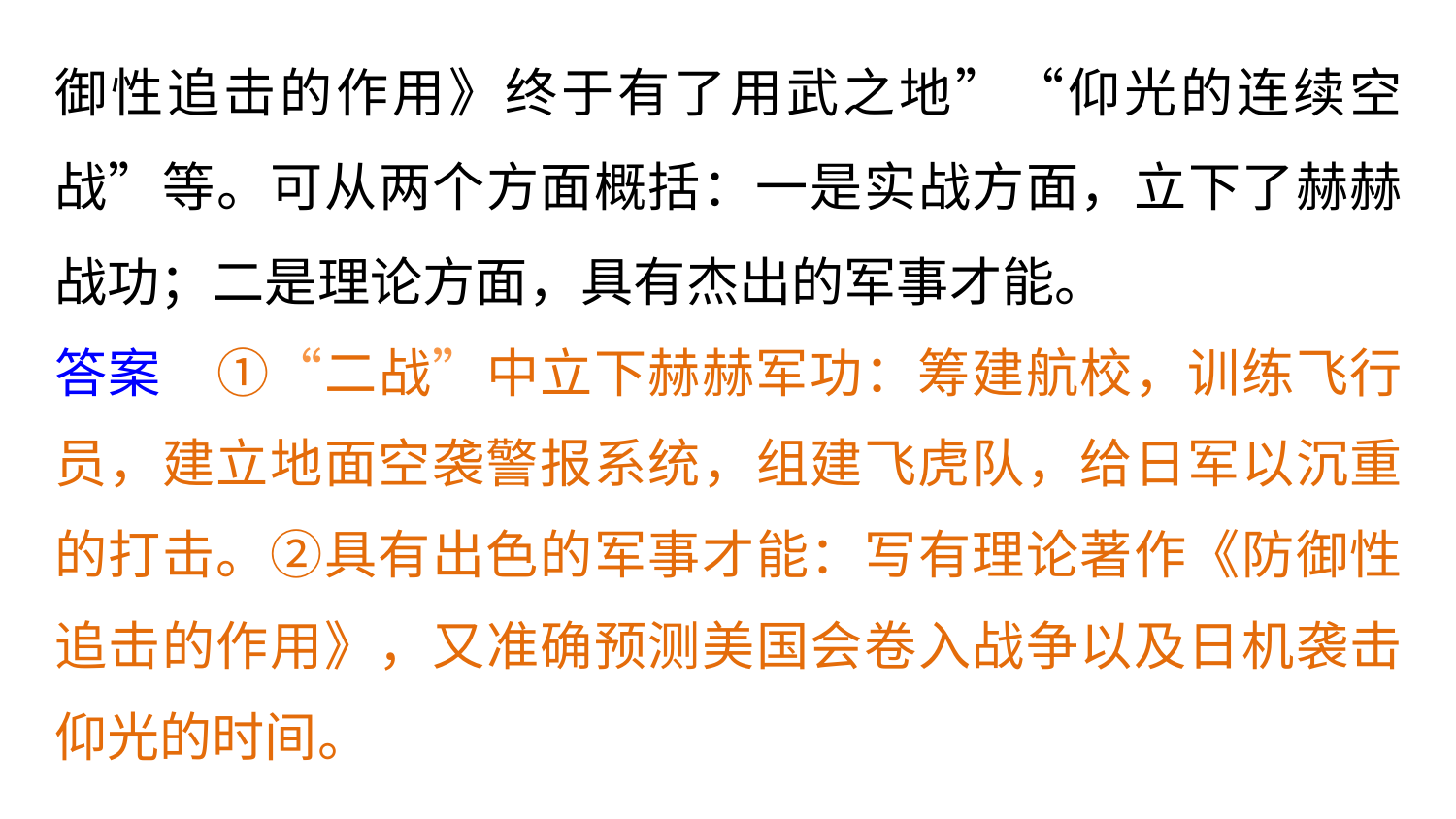

御性追击的作用》终于有了用武之地”“仰光的连续空战”等。可从两个方面概括：一是实战方面，立下了赫赫战功；二是理论方面，具有杰出的军事才能。
答案　①“二战”中立下赫赫军功：筹建航校，训练飞行员，建立地面空袭警报系统，组建飞虎队，给日军以沉重的打击。②具有出色的军事才能：写有理论著作《防御性追击的作用》，又准确预测美国会卷入战争以及日机袭击仰光的时间。